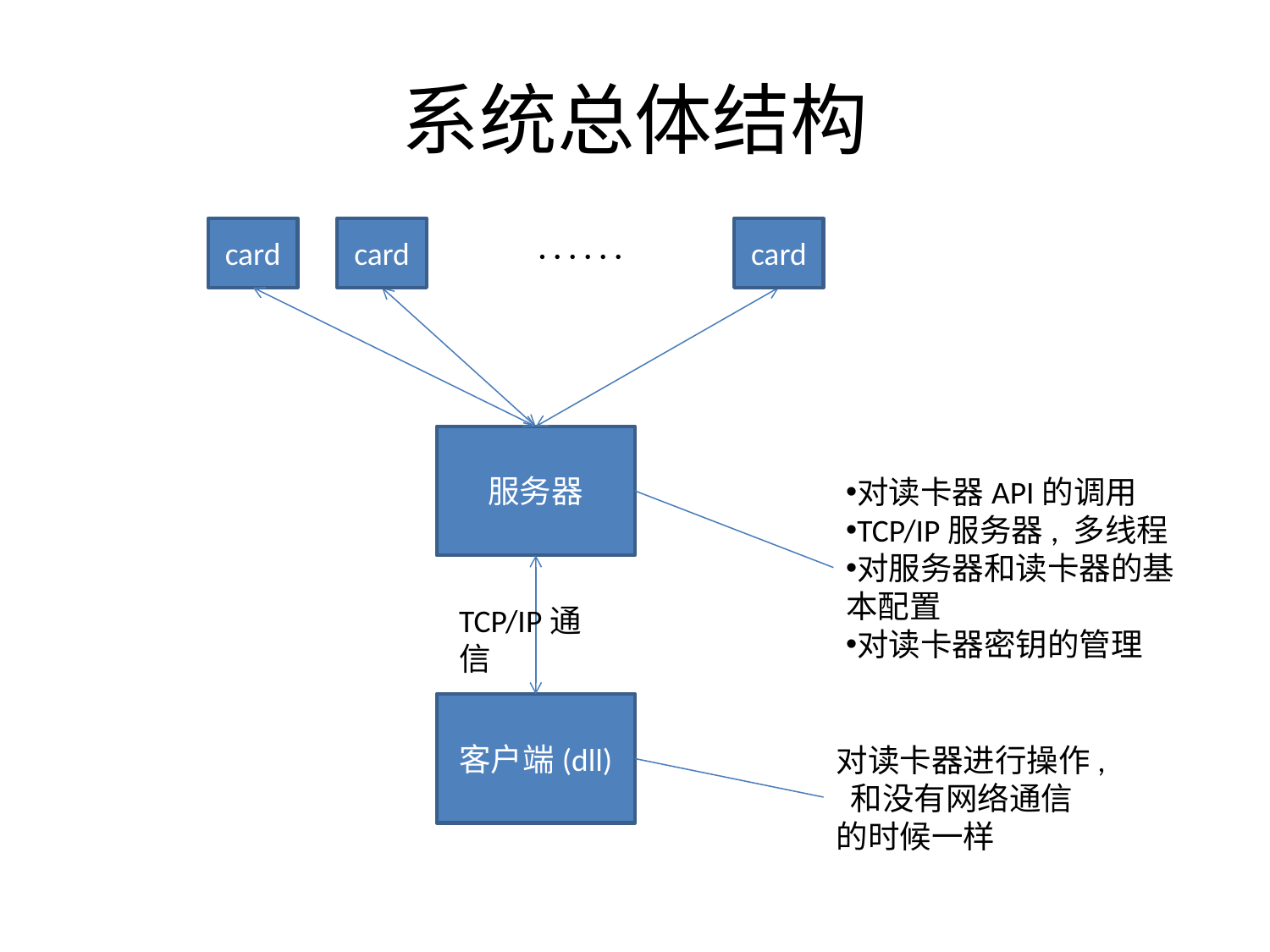

# 系统总体结构
card
card
card
· · · · · ·
服务器
对读卡器API的调用
TCP/IP服务器, 多线程
对服务器和读卡器的基本配置
对读卡器密钥的管理
TCP/IP通信
客户端(dll)
对读卡器进行操作, 和没有网络通信的时候一样